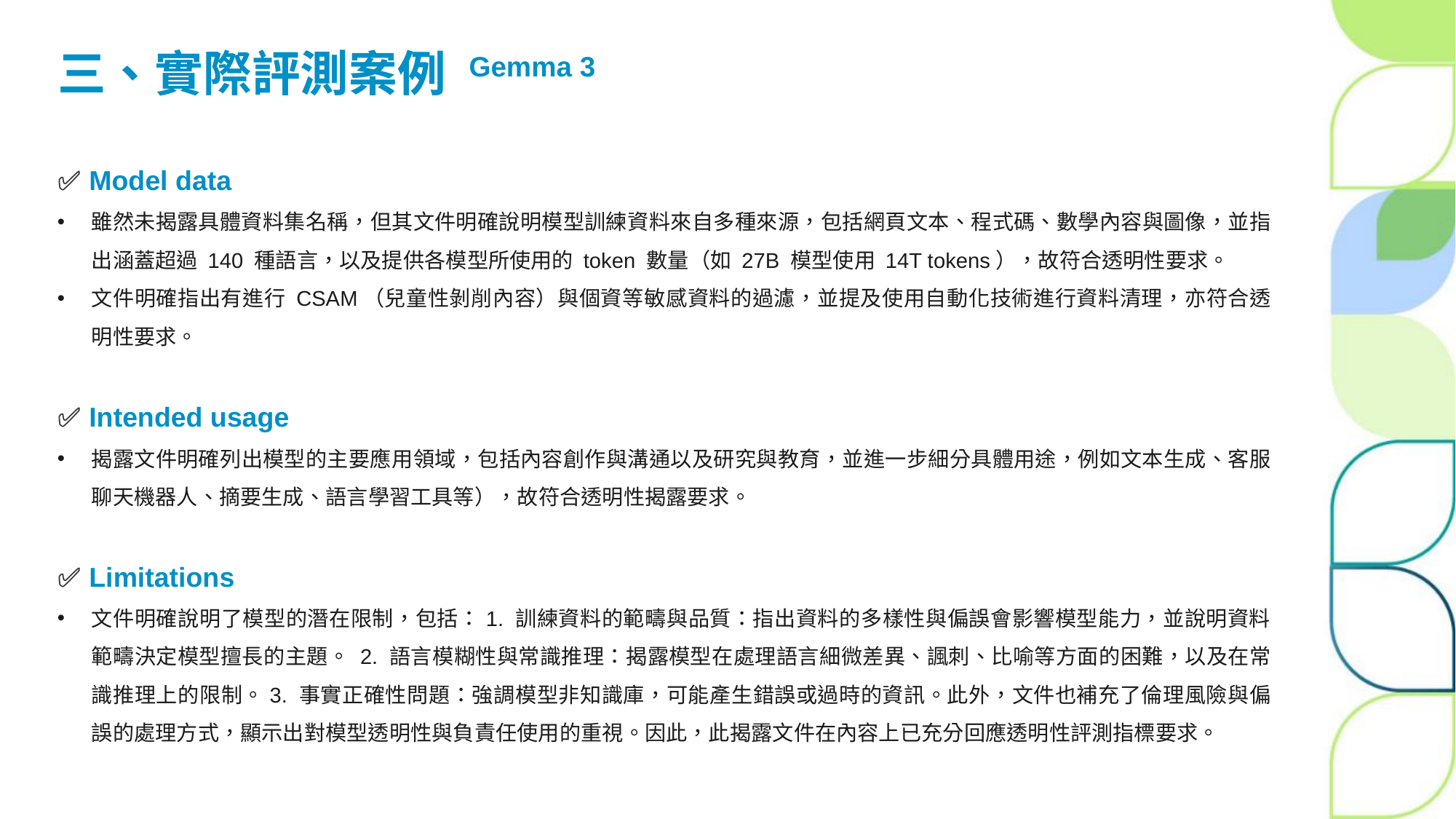

三、實際評測案例 Gemma 3
✅ Model data
雖然未揭露具體資料集名稱，但其文件明確說明模型訓練資料來自多種來源，包括網頁文本、程式碼、數學內容與圖像，並指出涵蓋超過 140 種語言，以及提供各模型所使用的 token 數量（如 27B 模型使用 14T tokens），故符合透明性要求。
文件明確指出有進行 CSAM（兒童性剝削內容）與個資等敏感資料的過濾，並提及使用自動化技術進行資料清理，亦符合透明性要求。
✅ Intended usage
揭露文件明確列出模型的主要應用領域，包括內容創作與溝通以及研究與教育，並進一步細分具體用途，例如文本生成、客服聊天機器人、摘要生成、語言學習工具等），故符合透明性揭露要求。
✅ Limitations
文件明確說明了模型的潛在限制，包括：1. 訓練資料的範疇與品質：指出資料的多樣性與偏誤會影響模型能力，並說明資料範疇決定模型擅長的主題。 2. 語言模糊性與常識推理：揭露模型在處理語言細微差異、諷刺、比喻等方面的困難，以及在常識推理上的限制。3. 事實正確性問題：強調模型非知識庫，可能產生錯誤或過時的資訊。此外，文件也補充了倫理風險與偏誤的處理方式，顯示出對模型透明性與負責任使用的重視。因此，此揭露文件在內容上已充分回應透明性評測指標要求。